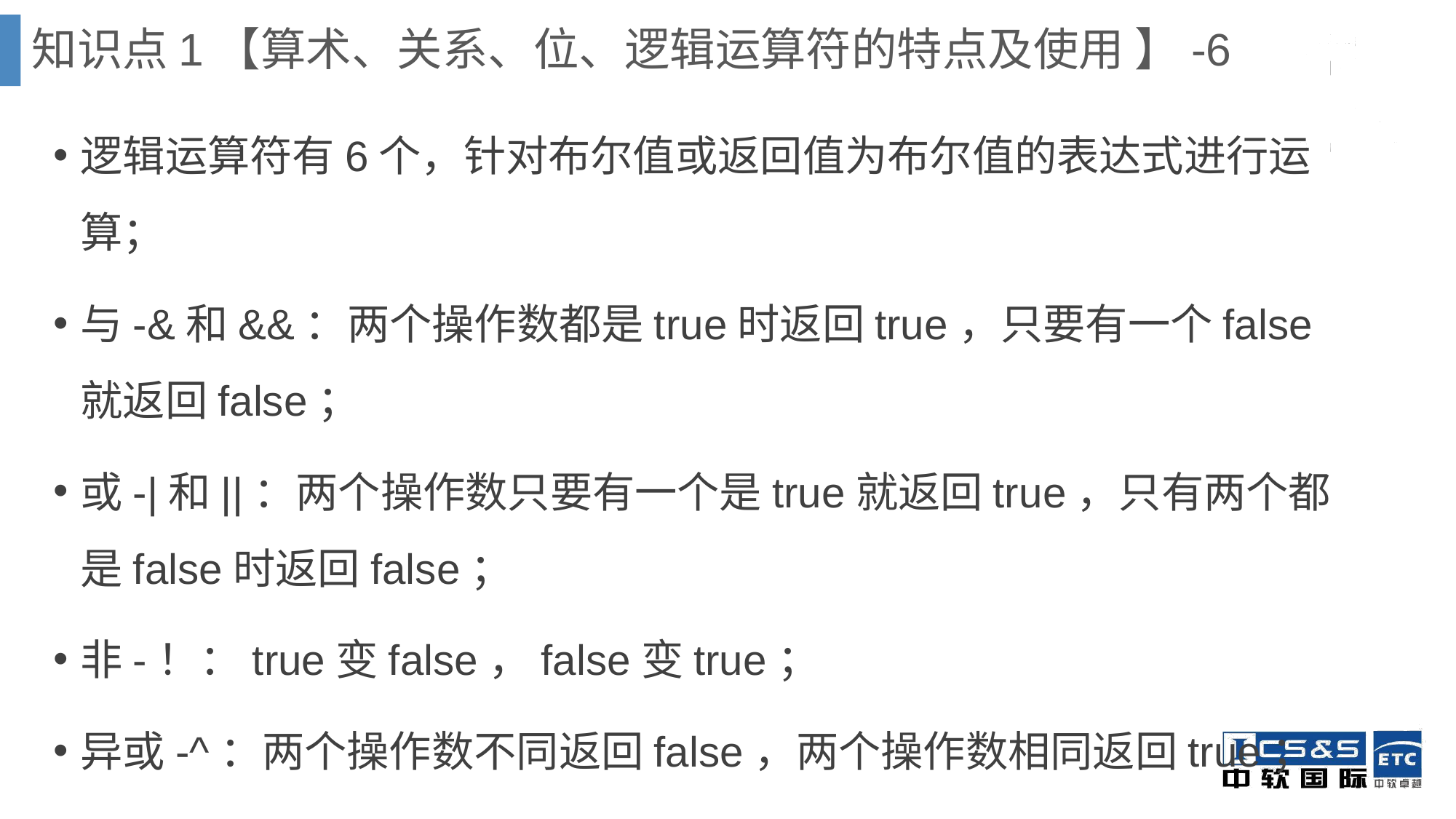

知识点1【算术、关系、位、逻辑运算符的特点及使用 】-6
逻辑运算符有6个，针对布尔值或返回值为布尔值的表达式进行运算；
与-&和&&：两个操作数都是true时返回true，只要有一个false就返回false；
或-|和||：两个操作数只要有一个是true就返回true，只有两个都是false时返回false；
非-！：true变false，false变true；
异或-^：两个操作数不同返回false，两个操作数相同返回true；